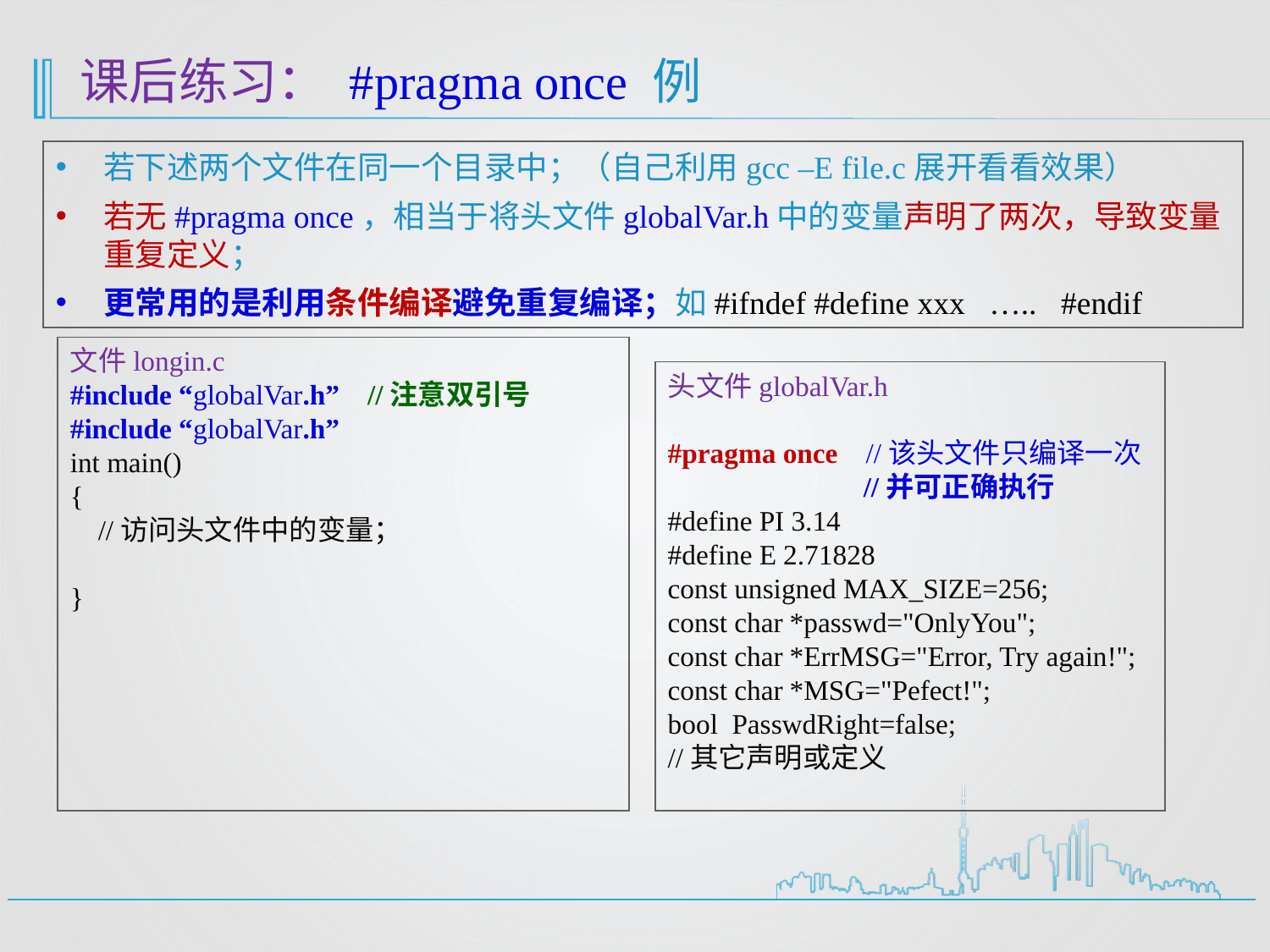

# 课后练习： #pragma once 例
若下述两个文件在同一个目录中；（自己利用gcc –E file.c展开看看效果）
若无#pragma once，相当于将头文件globalVar.h中的变量声明了两次，导致变量重复定义；
更常用的是利用条件编译避免重复编译；如#ifndef #define xxx   …..   #endif
文件longin.c
#include “globalVar.h”    //注意双引号
#include “globalVar.h”
int main()
{
    //访问头文件中的变量；

}
头文件globalVar.h

#pragma once    //该头文件只编译一次
                            //并可正确执行
#define PI 3.14
#define E 2.71828
const unsigned MAX_SIZE=256;
const char *passwd="OnlyYou";
const char *ErrMSG="Error, Try again!";
const char *MSG="Pefect!";
bool  PasswdRight=false;
//其它声明或定义